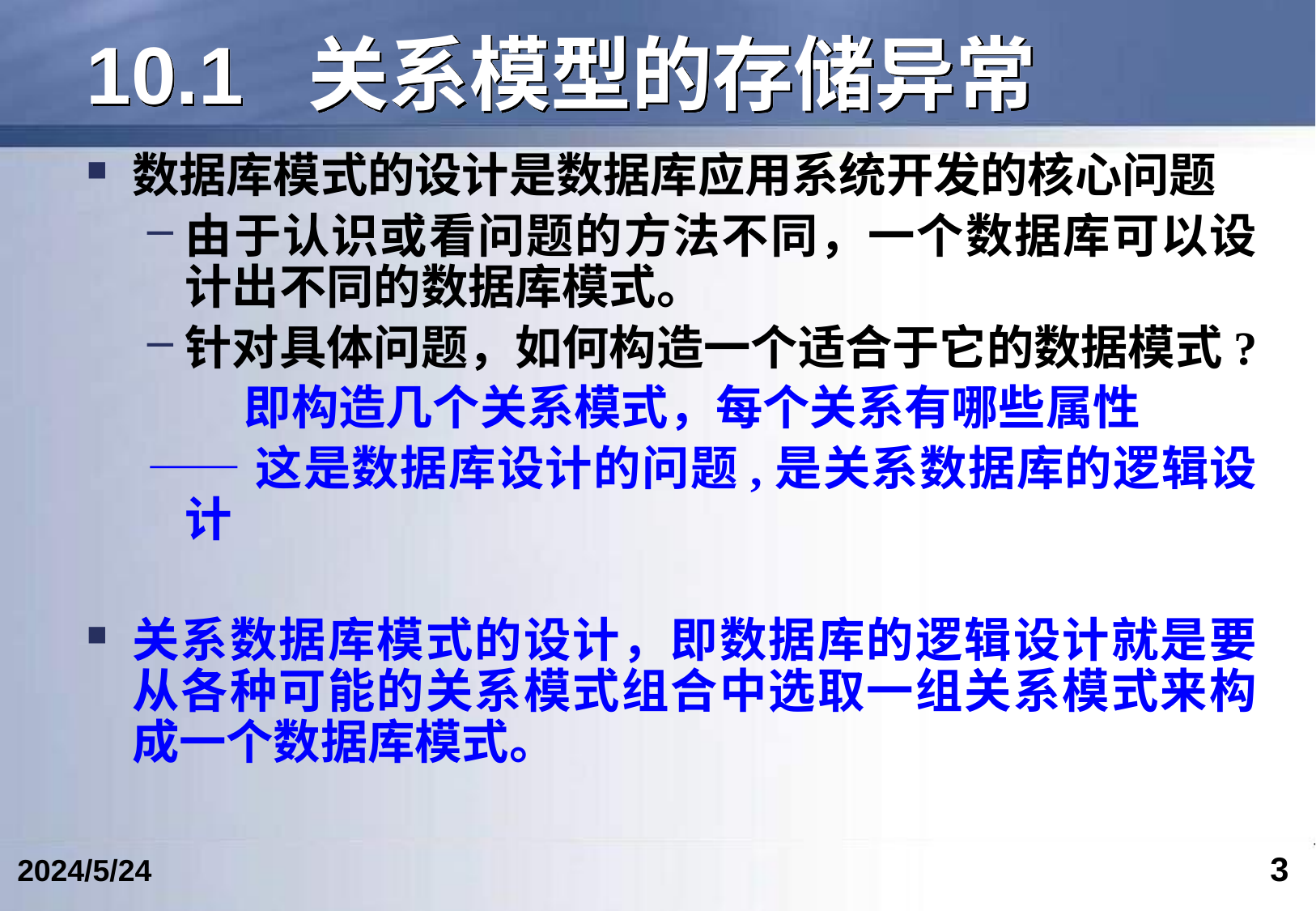

# 10.1  关系模型的存储异常
数据库模式的设计是数据库应用系统开发的核心问题
由于认识或看问题的方法不同，一个数据库可以设计出不同的数据库模式。
针对具体问题，如何构造一个适合于它的数据模式?
        即构造几个关系模式，每个关系有哪些属性
——这是数据库设计的问题,是关系数据库的逻辑设计

关系数据库模式的设计，即数据库的逻辑设计就是要从各种可能的关系模式组合中选取一组关系模式来构成一个数据库模式。
3
2024/5/24